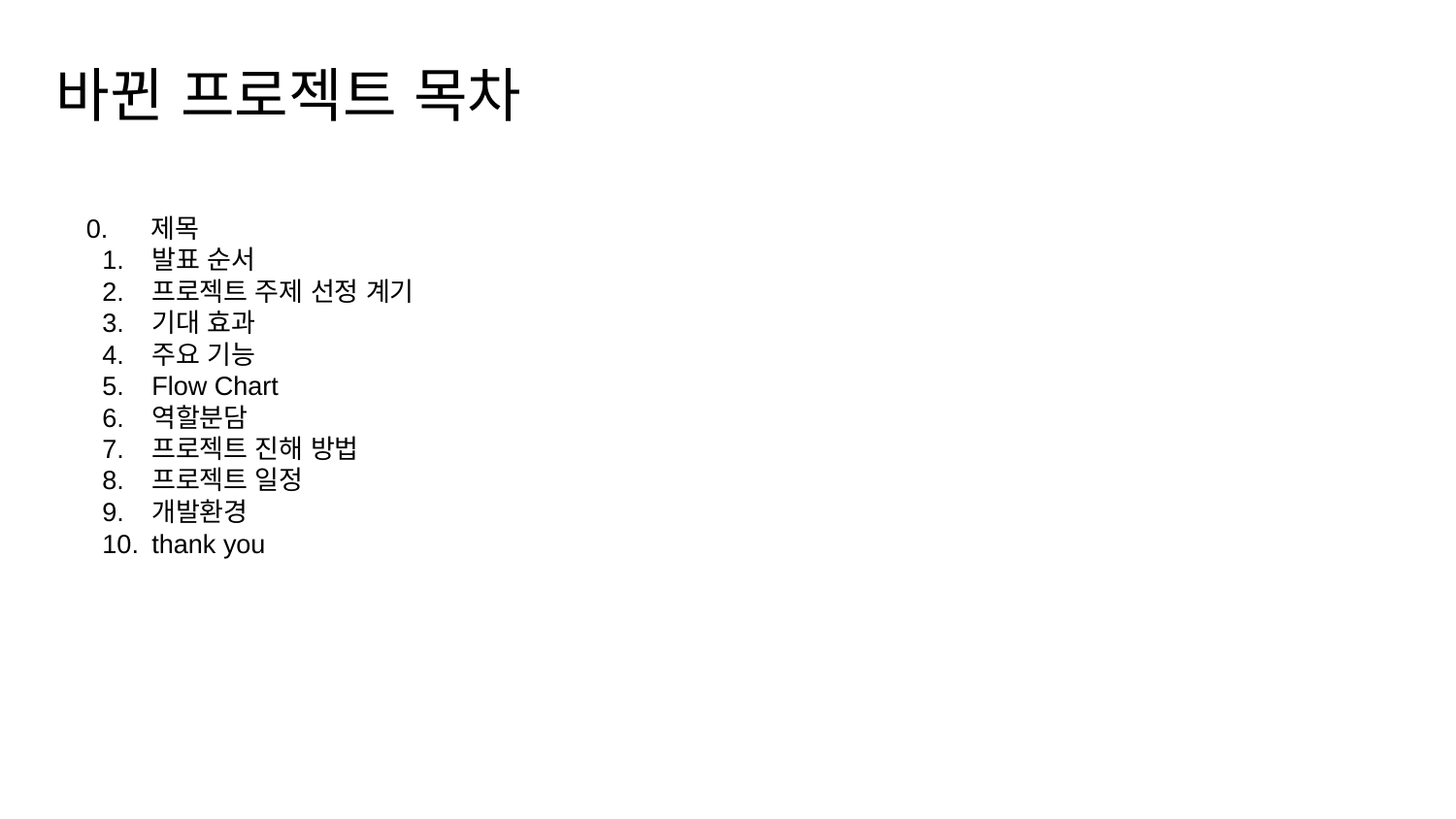

바뀐 프로젝트 목차

 0.     제목
발표 순서
프로젝트 주제 선정 계기
기대 효과
주요 기능
Flow Chart
역할분담
프로젝트 진해 방법
프로젝트 일정
개발환경
thank you